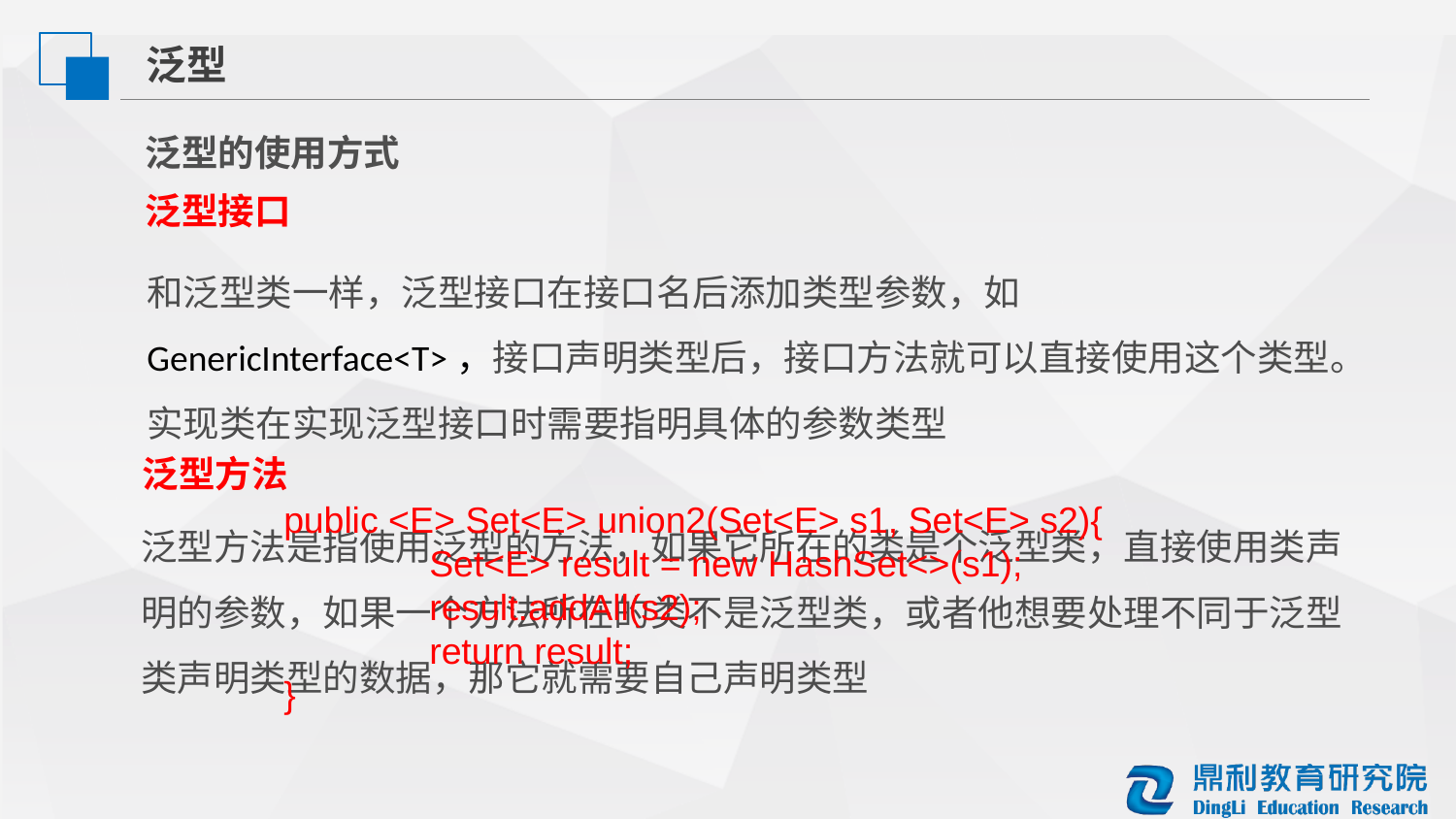

泛型
泛型的使用方式
泛型接口
和泛型类一样，泛型接口在接口名后添加类型参数，如GenericInterface<T>，接口声明类型后，接口方法就可以直接使用这个类型。实现类在实现泛型接口时需要指明具体的参数类型
泛型方法
public <E> Set<E> union2(Set<E> s1, Set<E> s2){
	Set<E> result = new HashSet<>(s1);
	result.addAll(s2);
	return result;
}
泛型方法是指使用泛型的方法，如果它所在的类是个泛型类，直接使用类声明的参数，如果一个方法所在的类不是泛型类，或者他想要处理不同于泛型类声明类型的数据，那它就需要自己声明类型